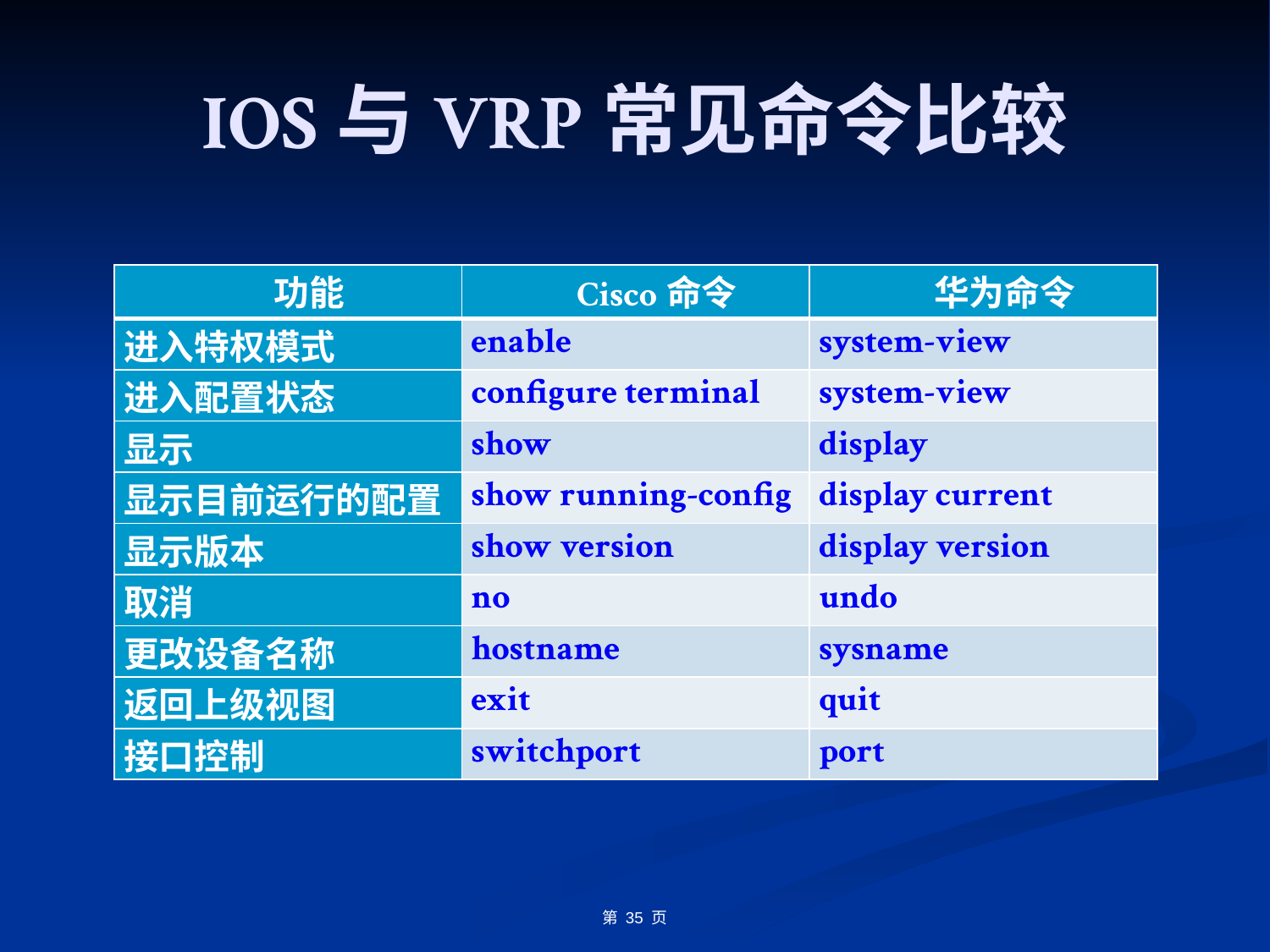

# IOS与VRP常见命令比较

| 功能 | Cisco命令 | 华为命令 |
| --- | --- | --- |
| 进入特权模式 | enable | system-view |
| 进入配置状态 | configure terminal | system-view |
| 显示 | show | display |
| 显示目前运行的配置 | show running-config | display current |
| 显示版本 | show version | display version |
| 取消 | no | undo |
| 更改设备名称 | hostname | sysname |
| 返回上级视图 | exit | quit |
| 接口控制 | switchport | port |
第 35 页